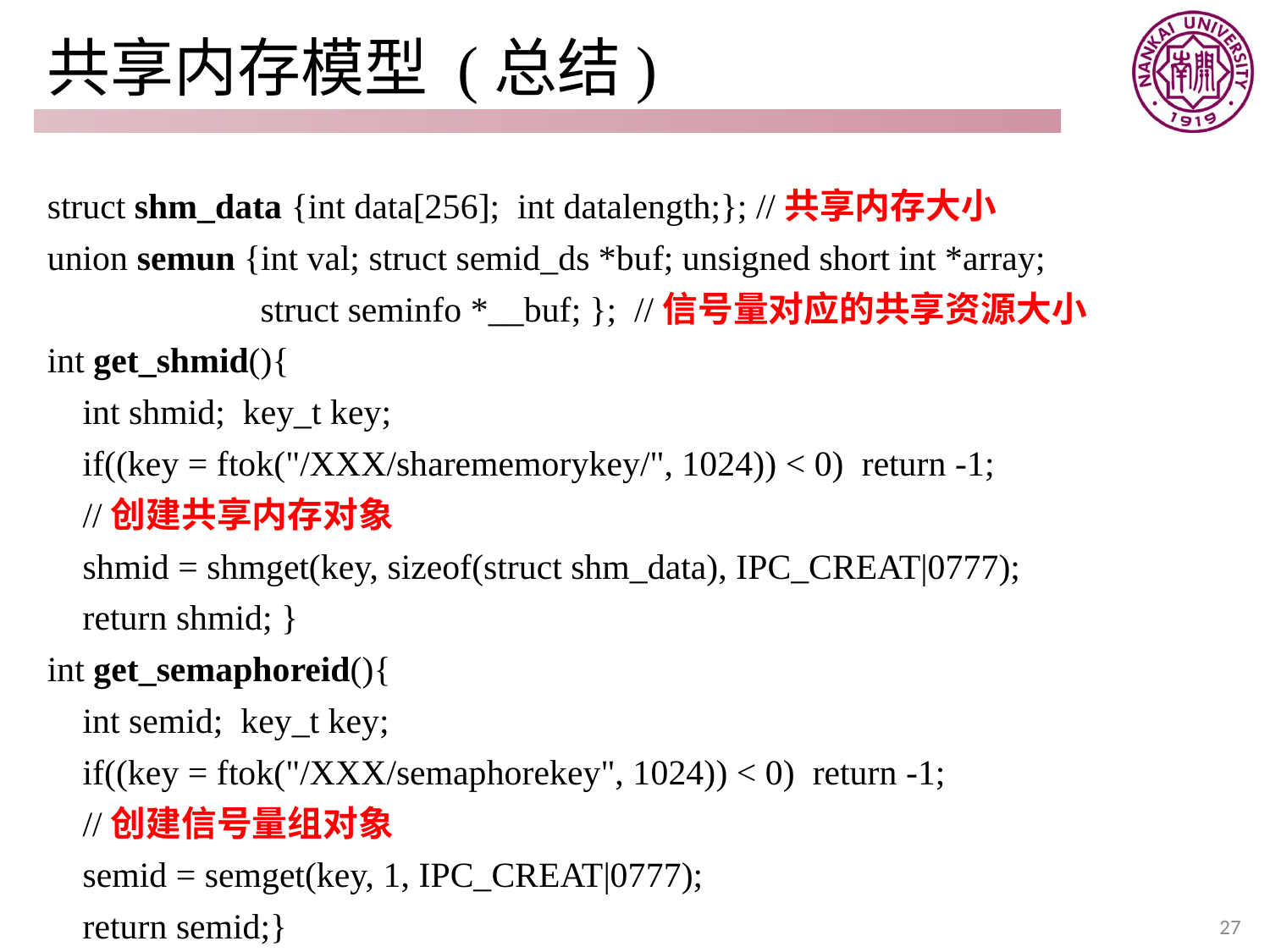

# 共享内存模型 (总结)
struct shm_data {int data[256];  int datalength;}; //共享内存大小
union semun {int val; struct semid_ds *buf; unsigned short int *array;
                        struct seminfo *__buf; };  //信号量对应的共享资源大小
int get_shmid(){
    int shmid;  key_t key;
    if((key = ftok("/XXX/sharememorykey/", 1024)) < 0)  return -1;
    //创建共享内存对象
    shmid = shmget(key, sizeof(struct shm_data), IPC_CREAT|0777);
    return shmid; }
int get_semaphoreid(){
    int semid;  key_t key;
    if((key = ftok("/XXX/semaphorekey", 1024)) < 0)  return -1;
    //创建信号量组对象
    semid = semget(key, 1, IPC_CREAT|0777);
    return semid;}
27